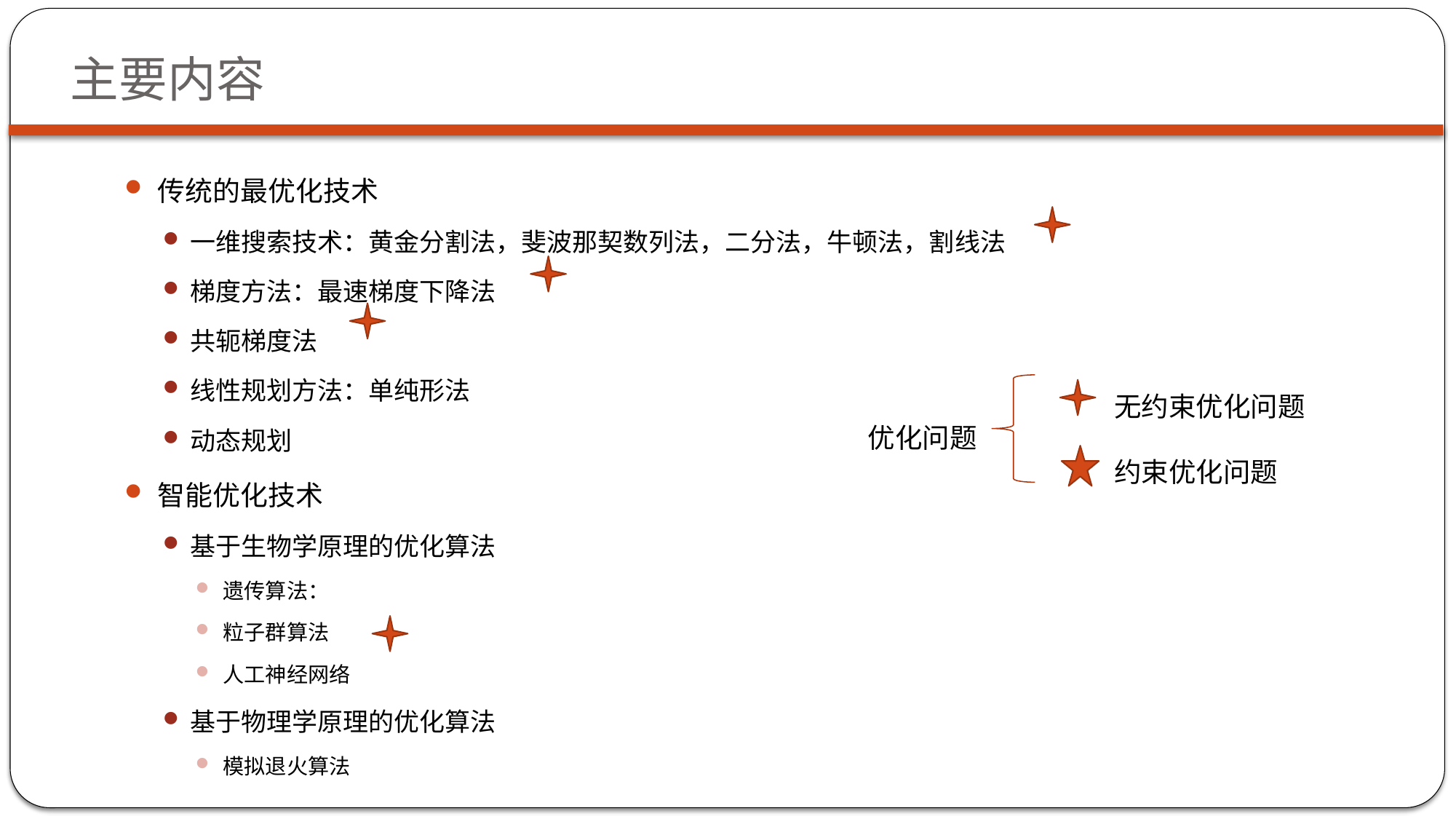

# 主要内容
传统的最优化技术
一维搜索技术：黄金分割法，斐波那契数列法，二分法，牛顿法，割线法
梯度方法：最速梯度下降法
共轭梯度法
线性规划方法：单纯形法
动态规划
智能优化技术
基于生物学原理的优化算法
遗传算法：
粒子群算法
人工神经网络
基于物理学原理的优化算法
模拟退火算法

无约束优化问题
约束优化问题

优化问题